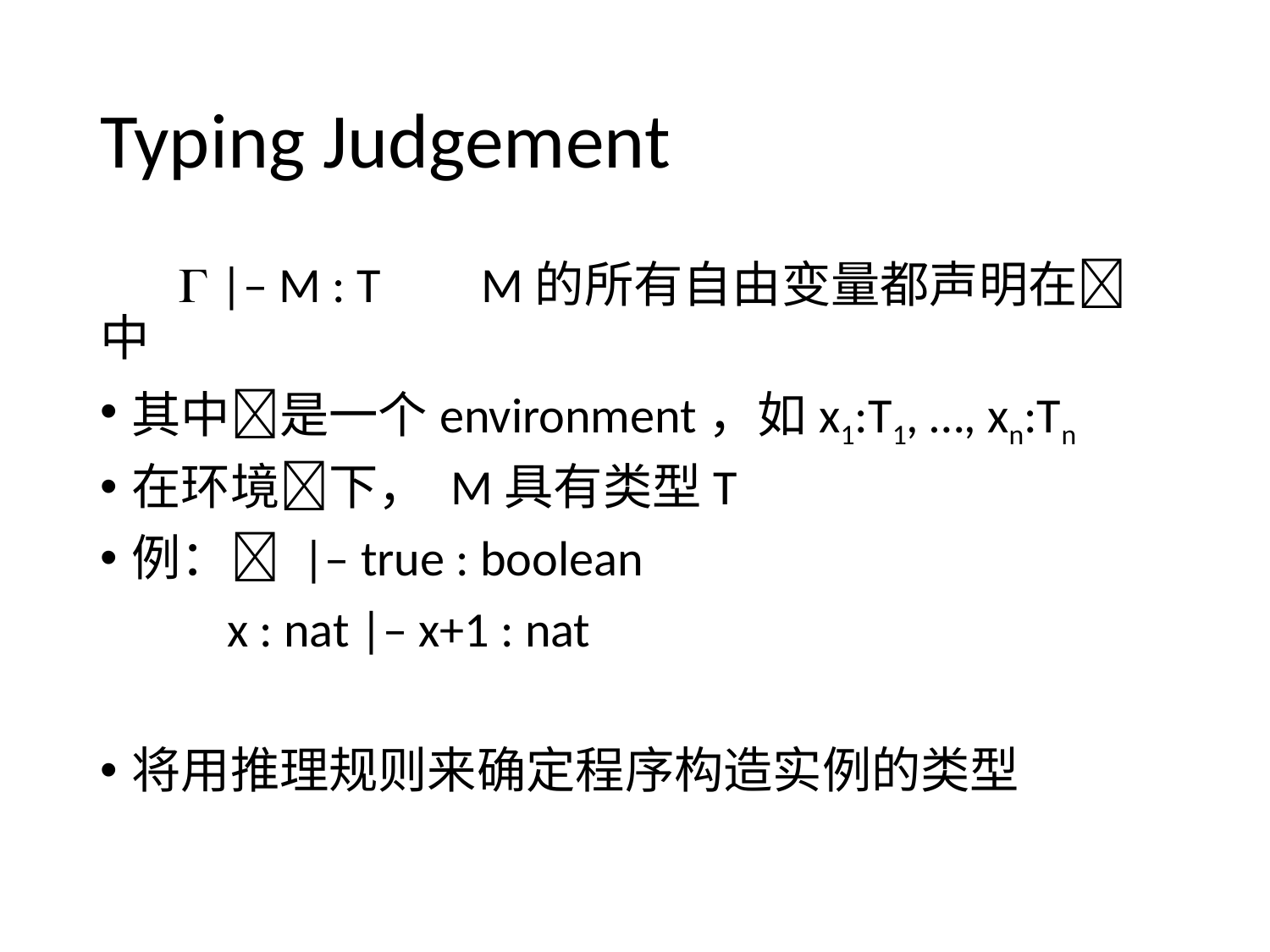

# Typing Judgement
       Γ |– M : T	M的所有自由变量都声明在Γ中
其中Γ是一个environment，如x1:T1, …, xn:Tn
在环境Γ下， M具有类型T
例：∅ |– true : boolean
	x : nat |– x+1 : nat

将用推理规则来确定程序构造实例的类型